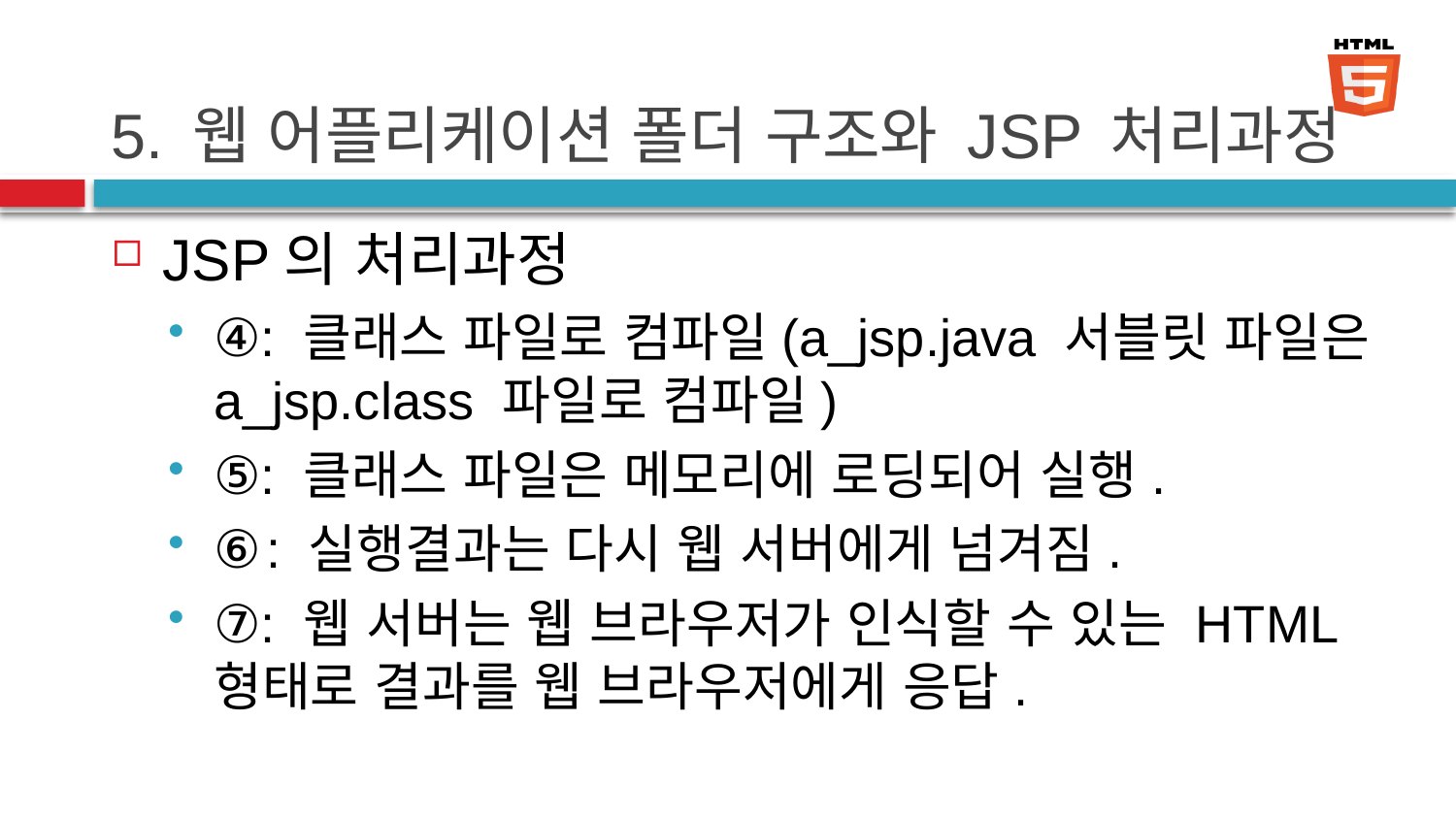

# 5. 웹 어플리케이션 폴더 구조와 JSP 처리과정
JSP의 처리과정
④: 클래스 파일로 컴파일(a_jsp.java 서블릿 파일은 a_jsp.class 파일로 컴파일)
⑤: 클래스 파일은 메모리에 로딩되어 실행.
⑥: 실행결과는 다시 웹 서버에게 넘겨짐.
⑦: 웹 서버는 웹 브라우저가 인식할 수 있는 HTML 형태로 결과를 웹 브라우저에게 응답.